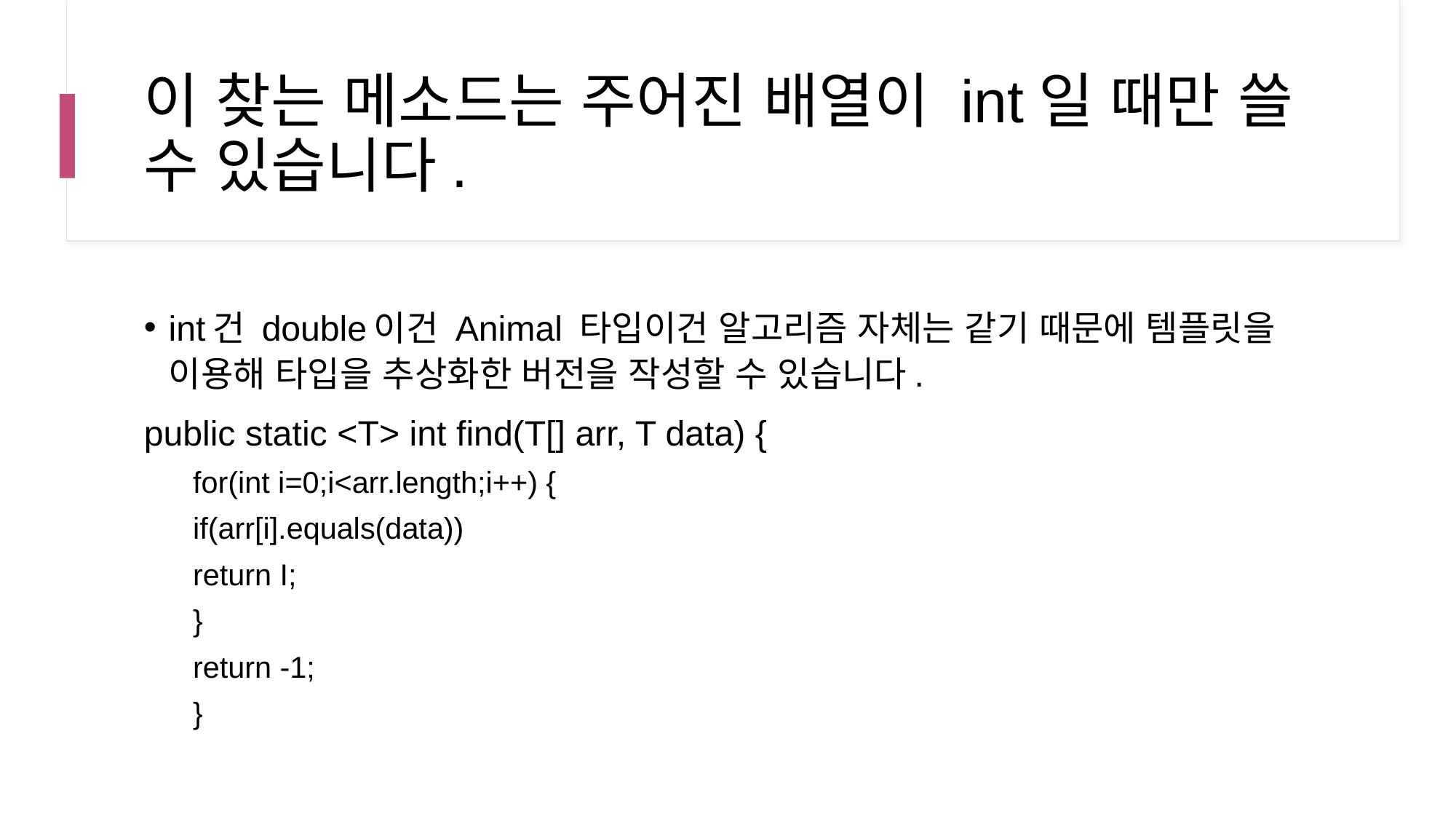

# 이 찾는 메소드는 주어진 배열이 int일 때만 쓸 수 있습니다.
int건 double이건 Animal 타입이건 알고리즘 자체는 같기 때문에 템플릿을 이용해 타입을 추상화한 버전을 작성할 수 있습니다.
public static <T> int find(T[] arr, T data) {
for(int i=0;i<arr.length;i++) {
	if(arr[i].equals(data))
		return I;
}
return -1;
}